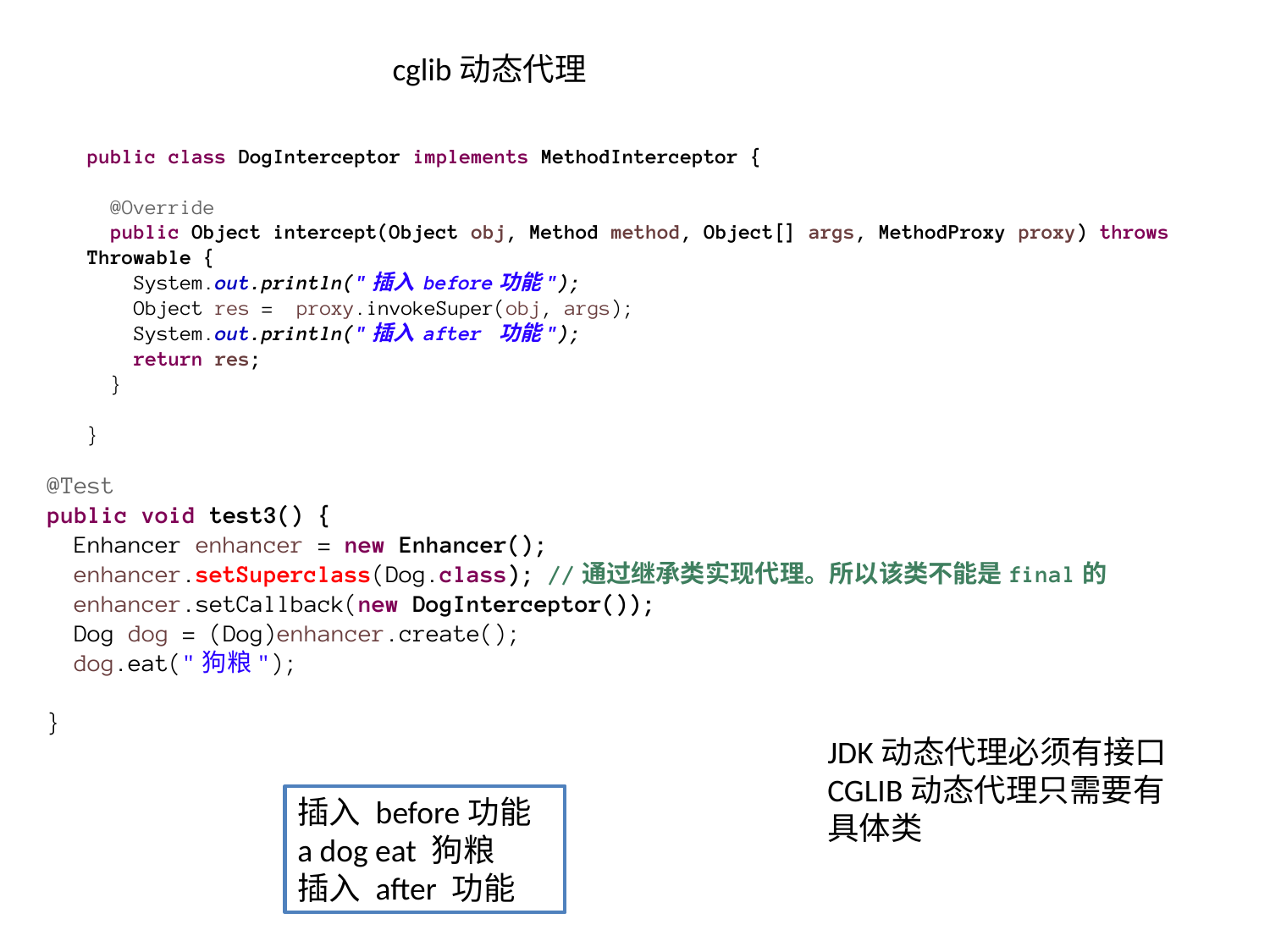

cglib动态代理
public class DogInterceptor implements MethodInterceptor {

  @Override
  public Object intercept(Object obj, Method method, Object[] args, MethodProxy proxy) throws  Throwable {
    System.out.println("插入 before功能");
    Object res =  proxy.invokeSuper(obj, args);
    System.out.println("插入 after 功能");
    return res;
  }

}
@Test
public void test3() {
  Enhancer enhancer = new Enhancer();
  enhancer.setSuperclass(Dog.class); //通过继承类实现代理。所以该类不能是final的
  enhancer.setCallback(new DogInterceptor());
  Dog dog = (Dog)enhancer.create();
  dog.eat("狗粮");

}
JDK动态代理必须有接口
CGLIB动态代理只需要有具体类

插入 before功能
a dog eat 狗粮
插入 after 功能